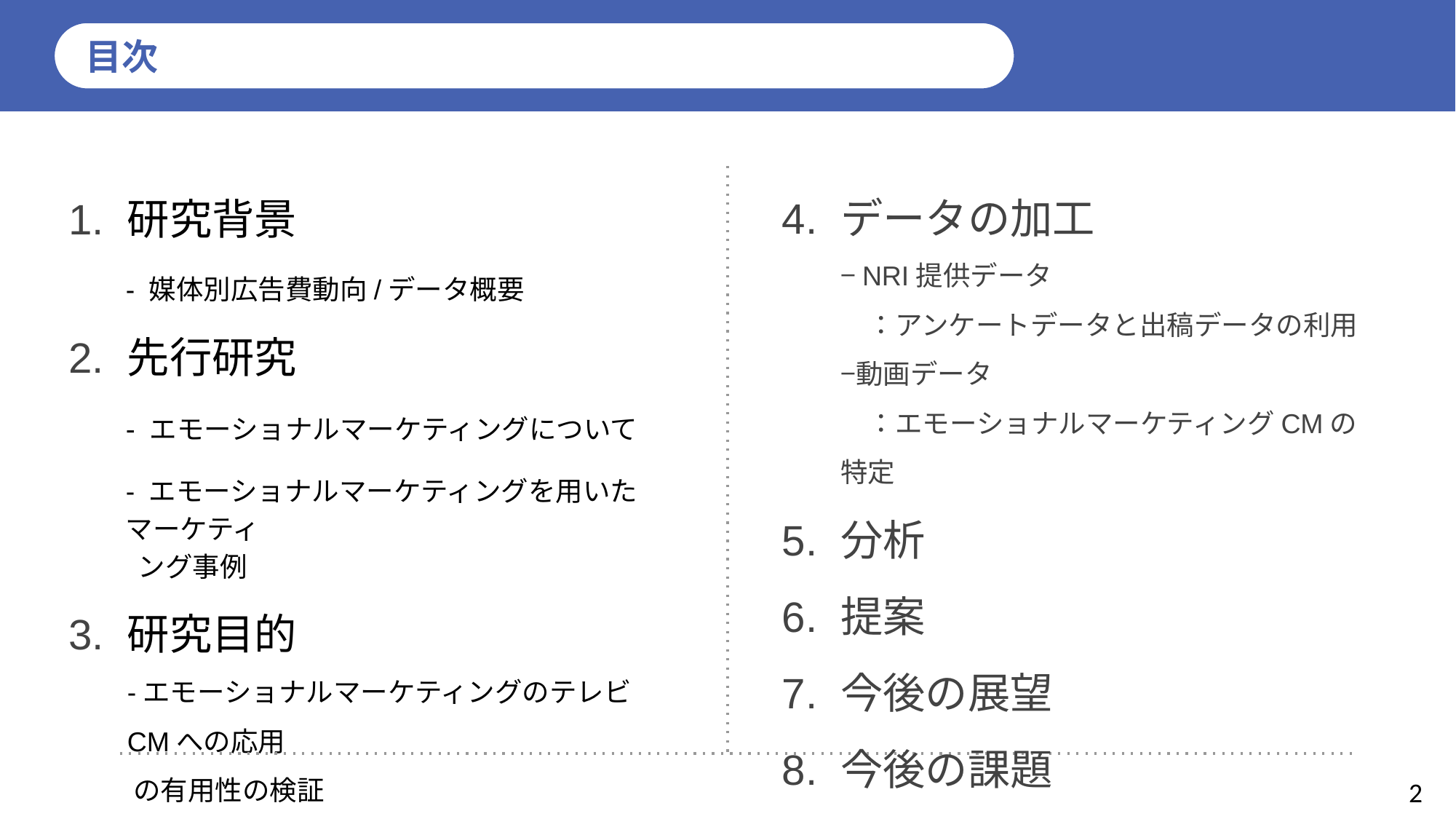

目次
データの加工
−NRI提供データ
　：アンケートデータと出稿データの利用
−動画データ
　：エモーショナルマーケティングCMの特定
分析
提案
今後の展望
今後の課題

研究背景
- 媒体別広告費動向/データ概要
先行研究
- エモーショナルマーケティングについて
- エモーショナルマーケティングを用いた マーケティ　　
  ング事例
研究目的
-エモーショナルマーケティングのテレビCMへの応用　
 の有用性の検証
2